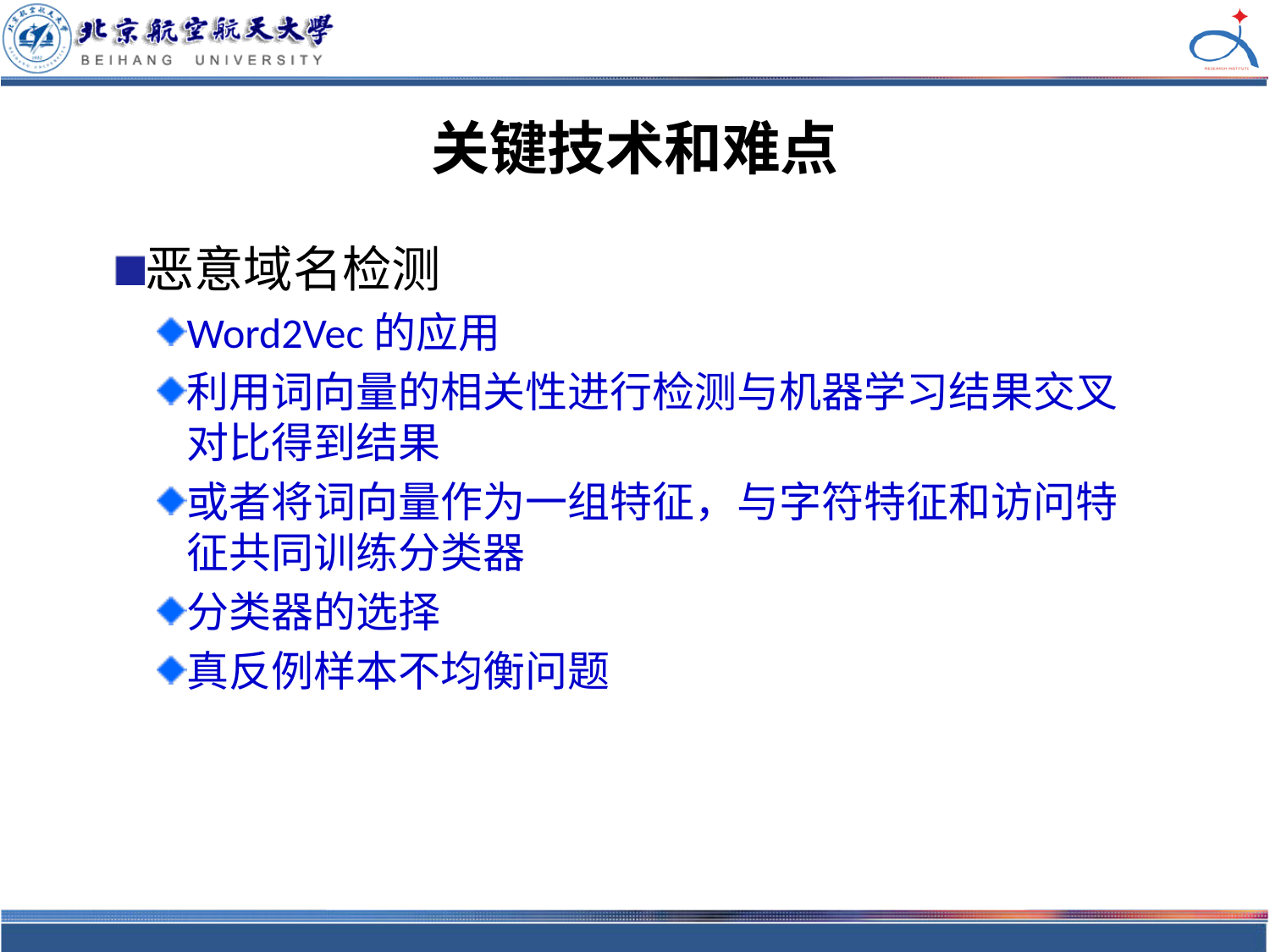

# 关键技术和难点
恶意域名检测
Word2Vec的应用
利用词向量的相关性进行检测与机器学习结果交叉对比得到结果
或者将词向量作为一组特征，与字符特征和访问特征共同训练分类器
分类器的选择
真反例样本不均衡问题